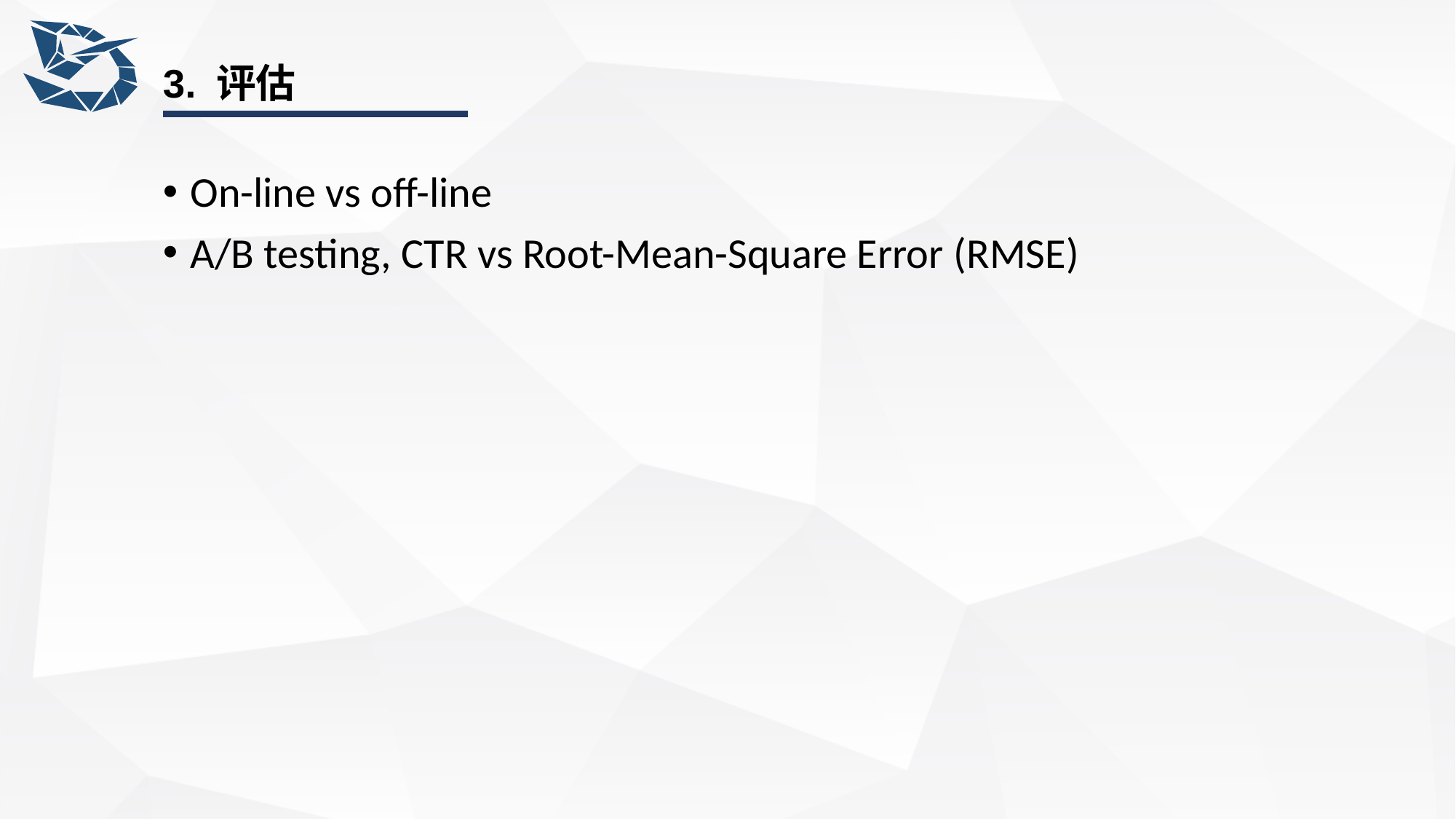

# 3. 评估
On-line vs off-line
A/B testing, CTR vs Root-Mean-Square Error (RMSE)